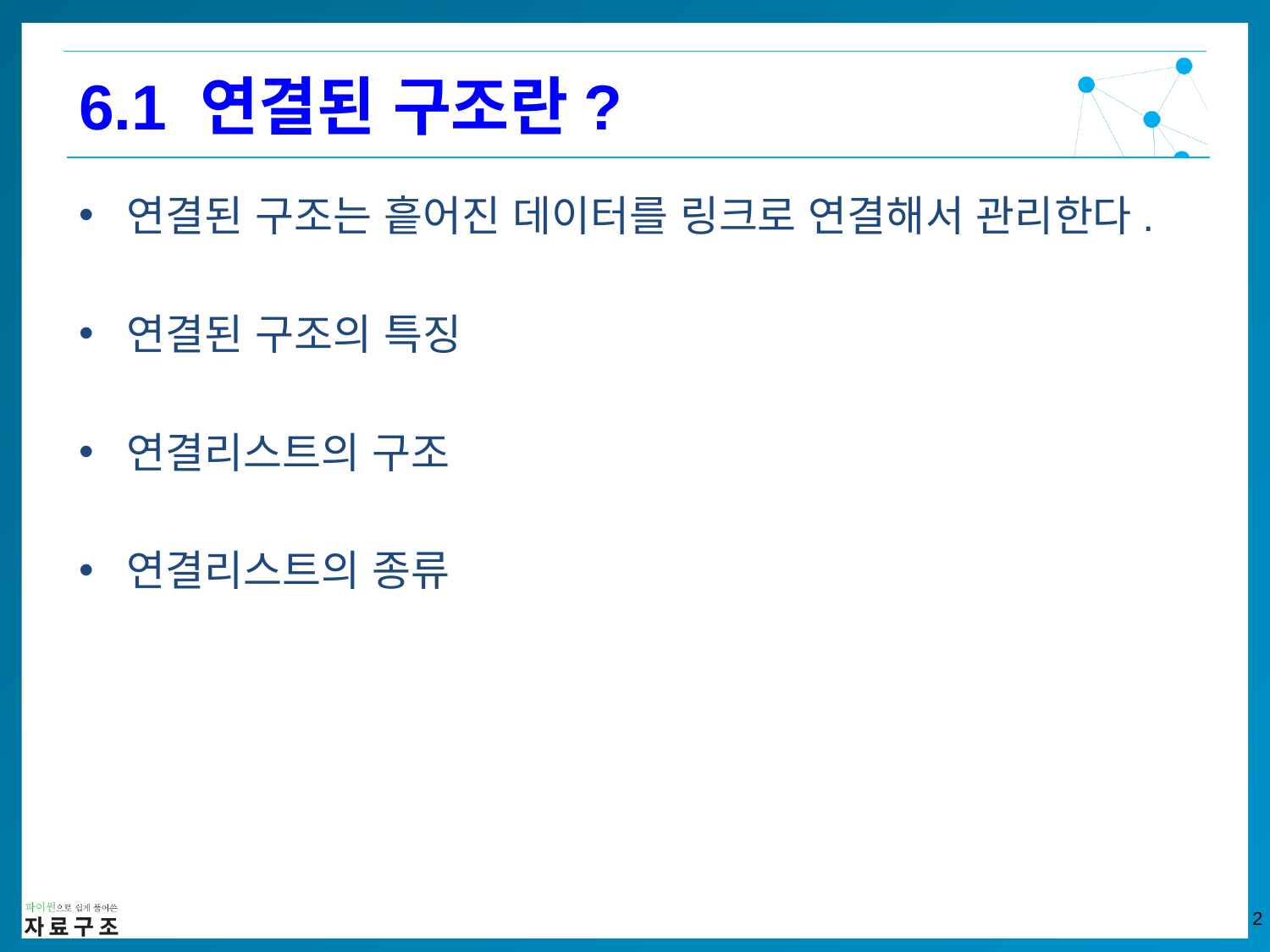

6.1 연결된 구조란?
연결된 구조는 흩어진 데이터를 링크로 연결해서 관리한다.

연결된 구조의 특징

연결리스트의 구조

연결리스트의 종류